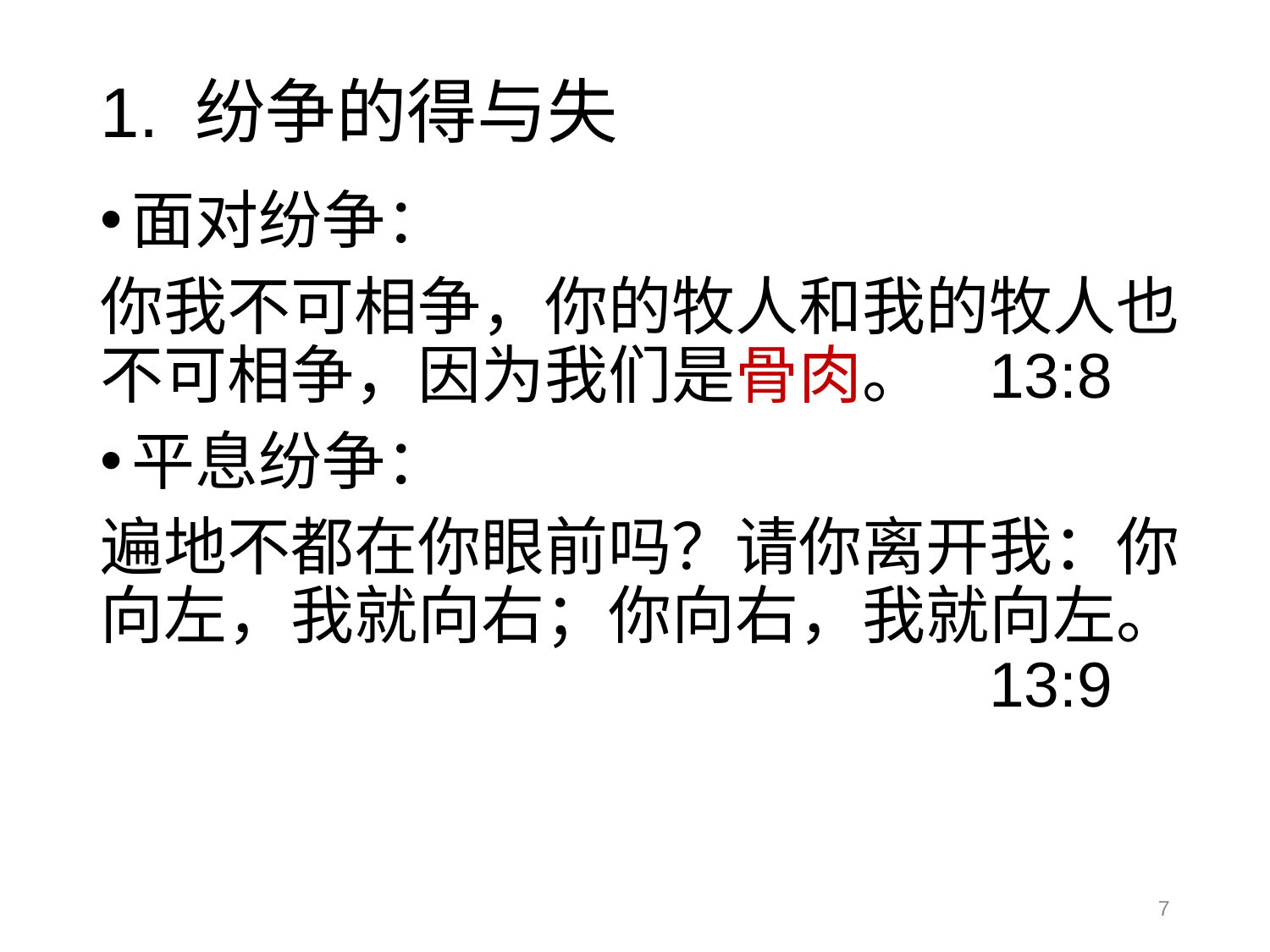

# 1. 纷争的得与失
面对纷争：
你我不可相争，你的牧人和我的牧人也不可相争，因为我们是骨肉。	13:8
平息纷争：
遍地不都在你眼前吗？请你离开我：你向左，我就向右；你向右，我就向左。
							13:9
7